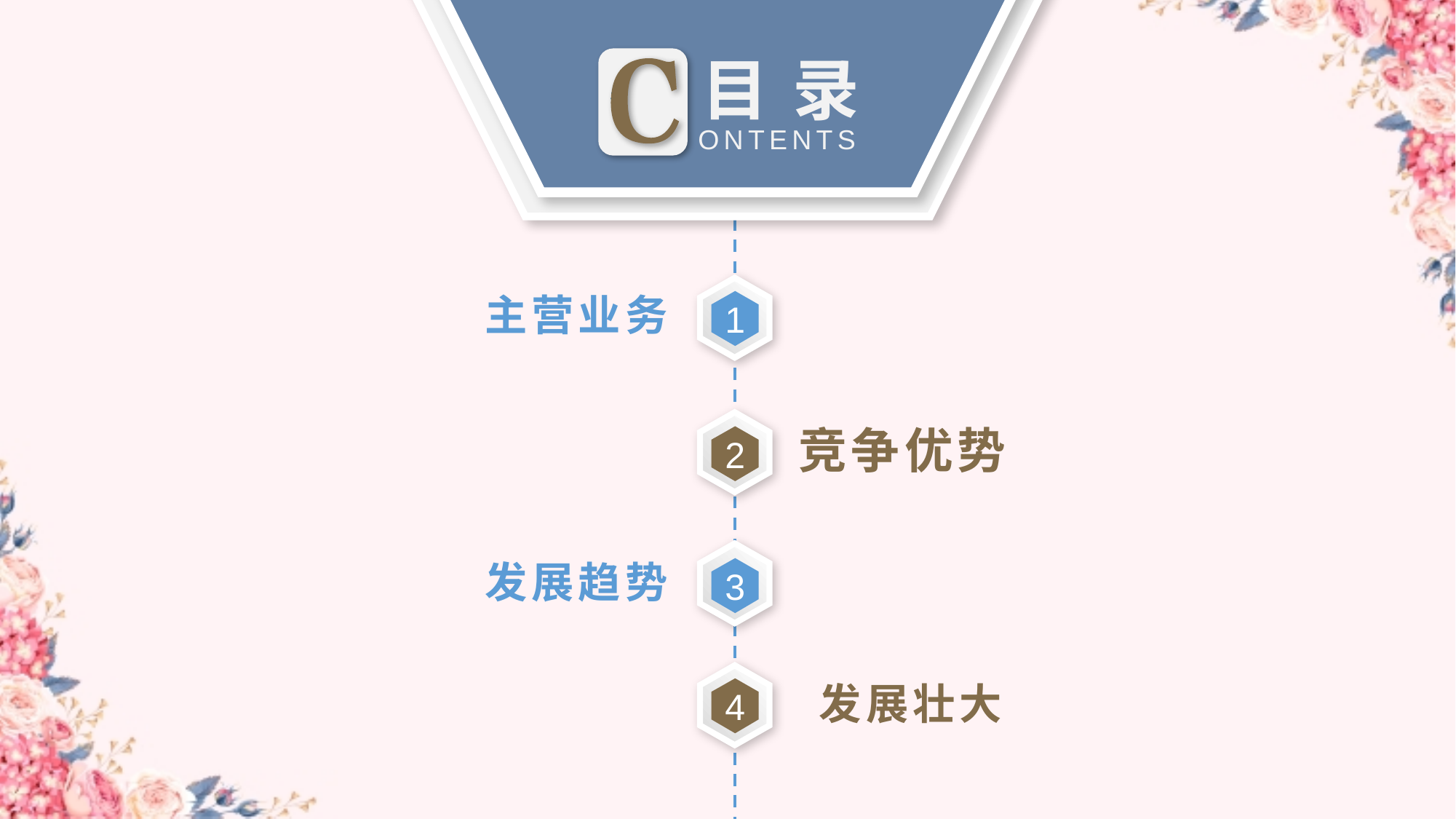

目 录
ONTENTS

1
主营业务

2
竞争优势

3
发展趋势

4
发展壮大